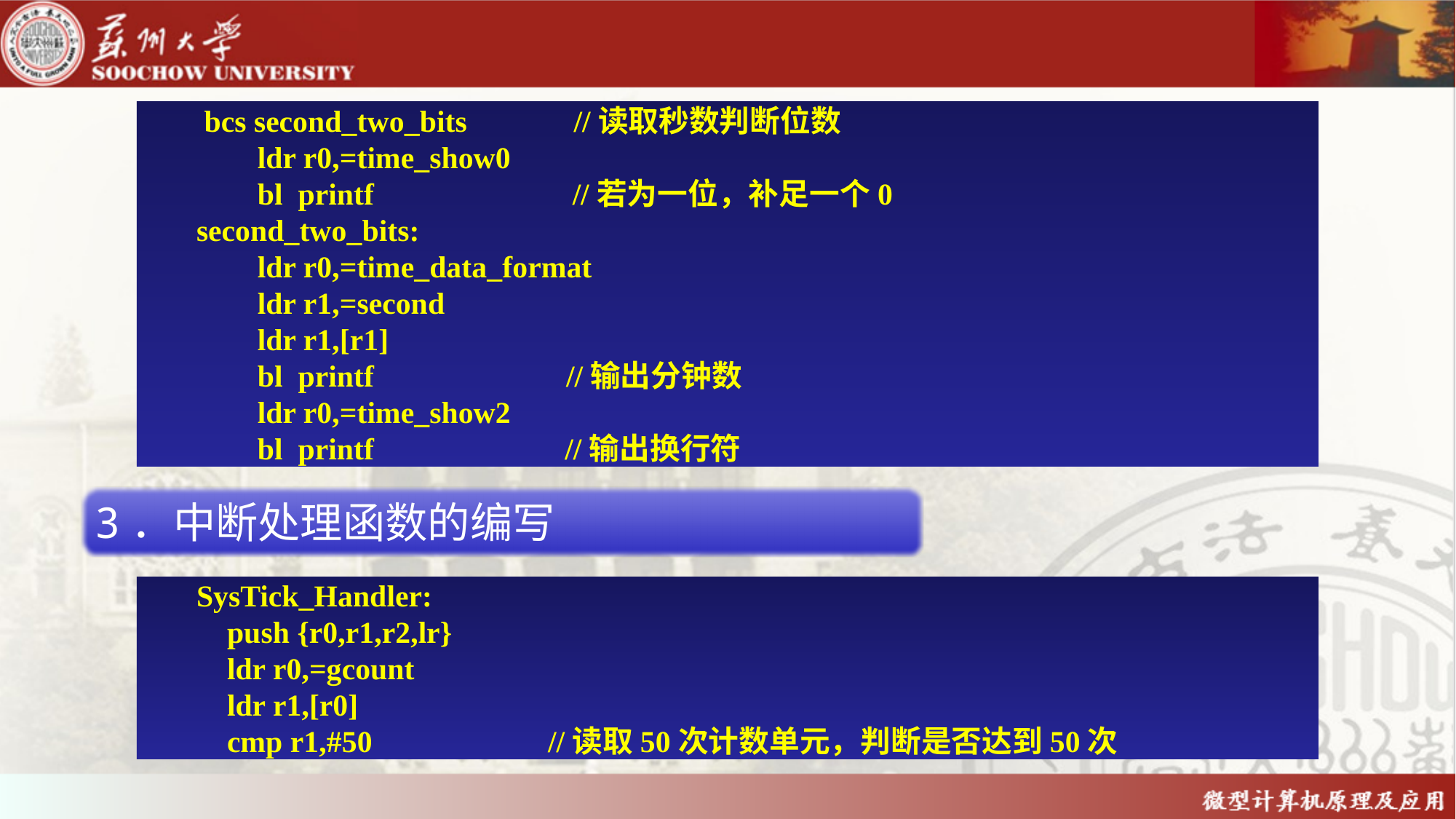

bcs second_two_bits              //读取秒数判断位数
        ldr r0,=time_show0
        bl  printf                          //若为一位，补足一个0
second_two_bits:
        ldr r0,=time_data_format
        ldr r1,=second
        ldr r1,[r1]
        bl  printf	                        //输出分钟数
        ldr r0,=time_show2
        bl  printf                         //输出换行符
3．中断处理函数的编写
SysTick_Handler:
    push {r0,r1,r2,lr}
    ldr r0,=gcount
    ldr r1,[r0]
    cmp r1,#50                       //读取50次计数单元，判断是否达到50次